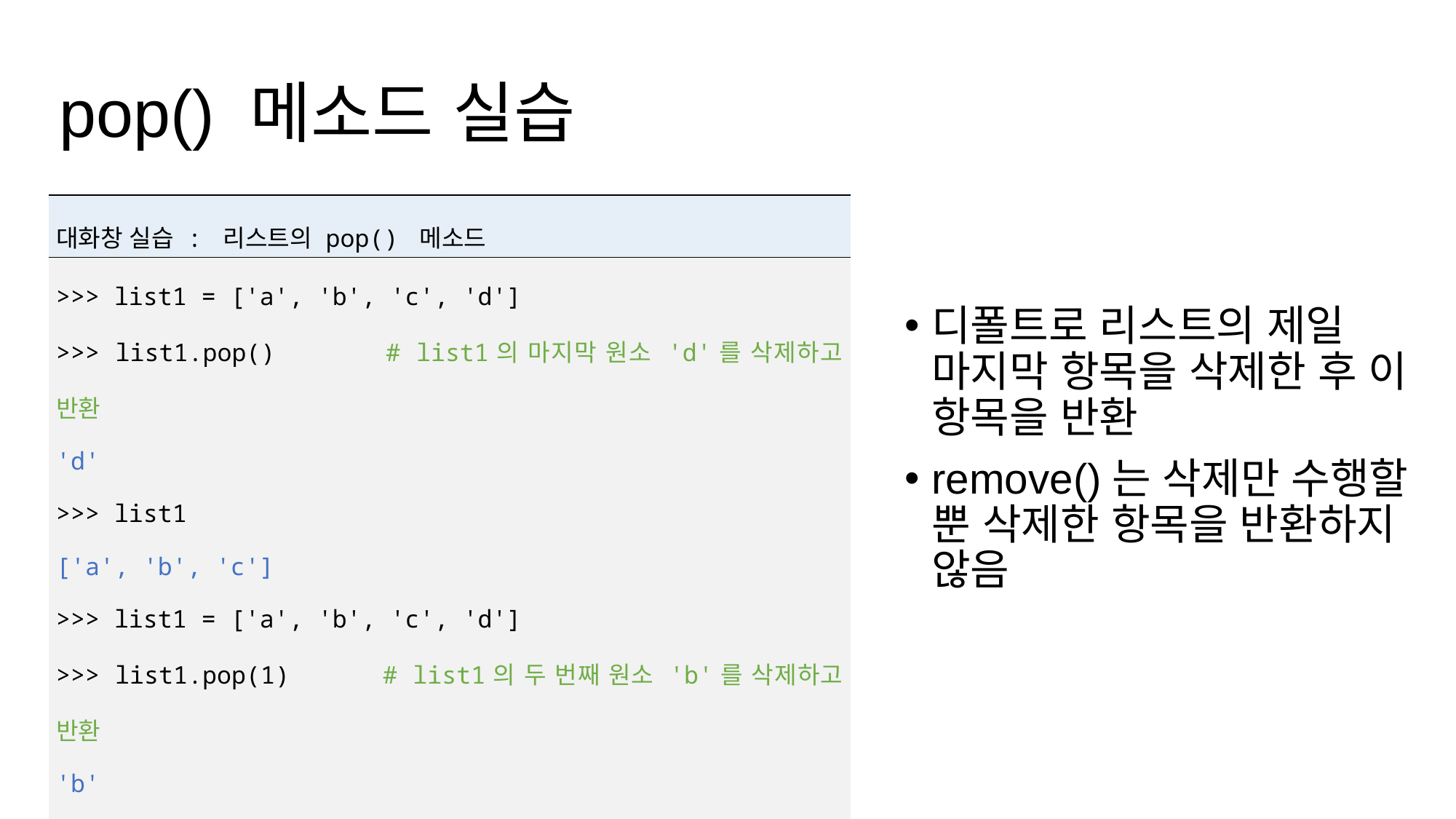

# pop() 메소드 실습
| 대화창 실습 : 리스트의 pop() 메소드 |
| --- |
| >>> list1 = ['a', 'b', 'c', 'd'] >>> list1.pop() # list1의 마지막 원소 'd'를 삭제하고 반환 'd' >>> list1 ['a', 'b', 'c'] >>> list1 = ['a', 'b', 'c', 'd'] >>> list1.pop(1) # list1의 두 번째 원소 'b'를 삭제하고 반환 'b' >>> list1 ['a', 'c', 'd'] |
디폴트로 리스트의 제일 마지막 항목을 삭제한 후 이 항목을 반환
remove()는 삭제만 수행할 뿐 삭제한 항목을 반환하지 않음